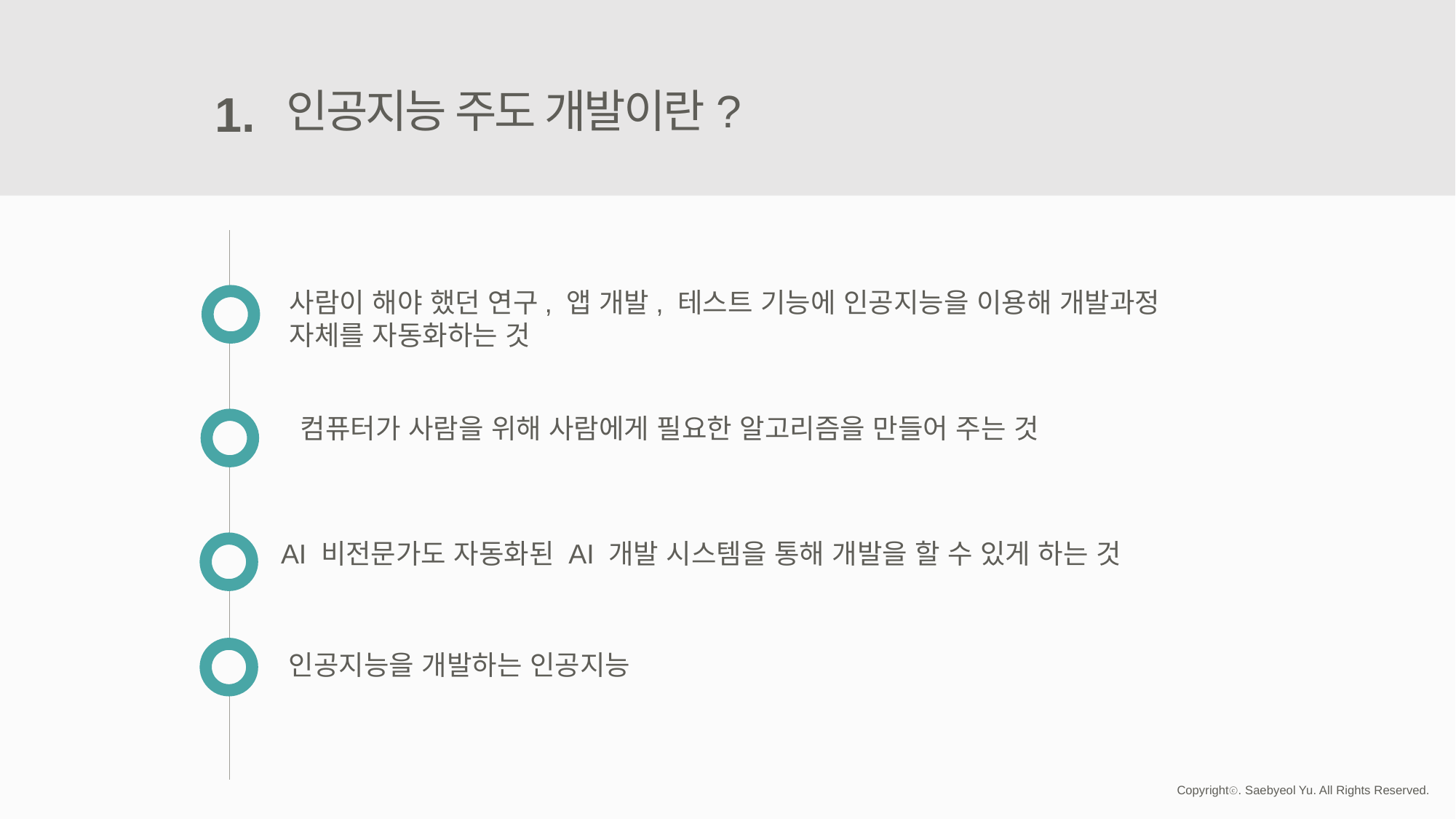

인공지능 주도 개발이란?
1.

사람이 해야 했던 연구, 앱 개발, 테스트 기능에 인공지능을 이용해 개발과정
자체를 자동화하는 것

컴퓨터가 사람을 위해 사람에게 필요한 알고리즘을 만들어 주는 것

AI 비전문가도 자동화된 AI 개발 시스템을 통해 개발을 할 수 있게 하는 것

인공지능을 개발하는 인공지능